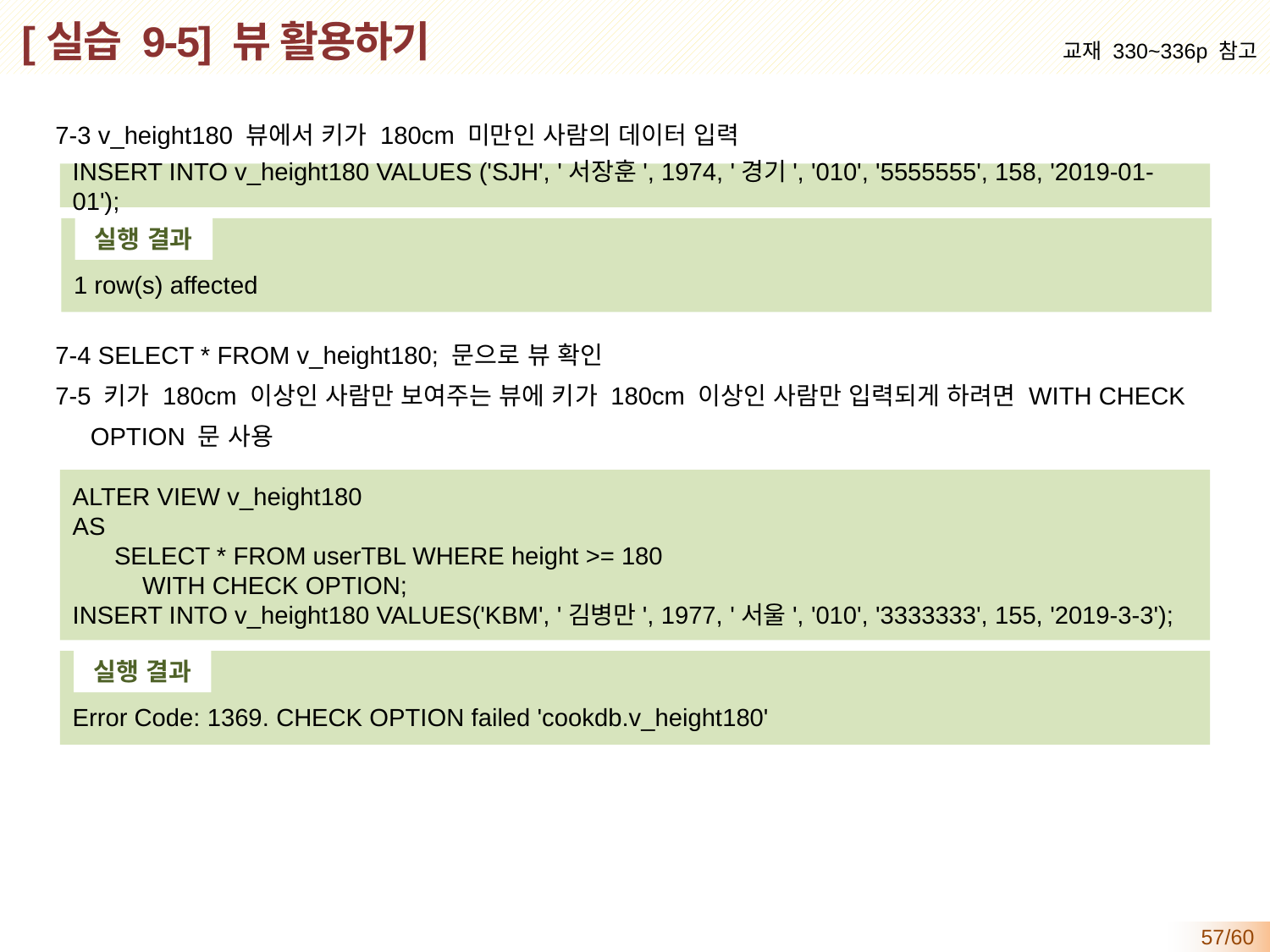

# [실습 9-5] 뷰 활용하기
교재 330~336p 참고
   7-3 v_height180 뷰에서 키가 180cm 미만인 사람의 데이터 입력

   7-4 SELECT * FROM v_height180; 문으로 뷰 확인
   7-5 키가 180cm 이상인 사람만 보여주는 뷰에 키가 180cm 이상인 사람만 입력되게 하려면 WITH CHECK
        OPTION 문 사용

INSERT INTO v_height180 VALUES ('SJH', '서장훈', 1974, '경기', '010', '5555555', 158, '2019-01-01');
실행 결과

1 row(s) affected
ALTER VIEW v_height180
AS
      SELECT * FROM userTBL WHERE height >= 180
          WITH CHECK OPTION;
INSERT INTO v_height180 VALUES('KBM', '김병만', 1977, '서울', '010', '3333333', 155, '2019-3-3');
실행 결과

Error Code: 1369. CHECK OPTION failed 'cookdb.v_height180'